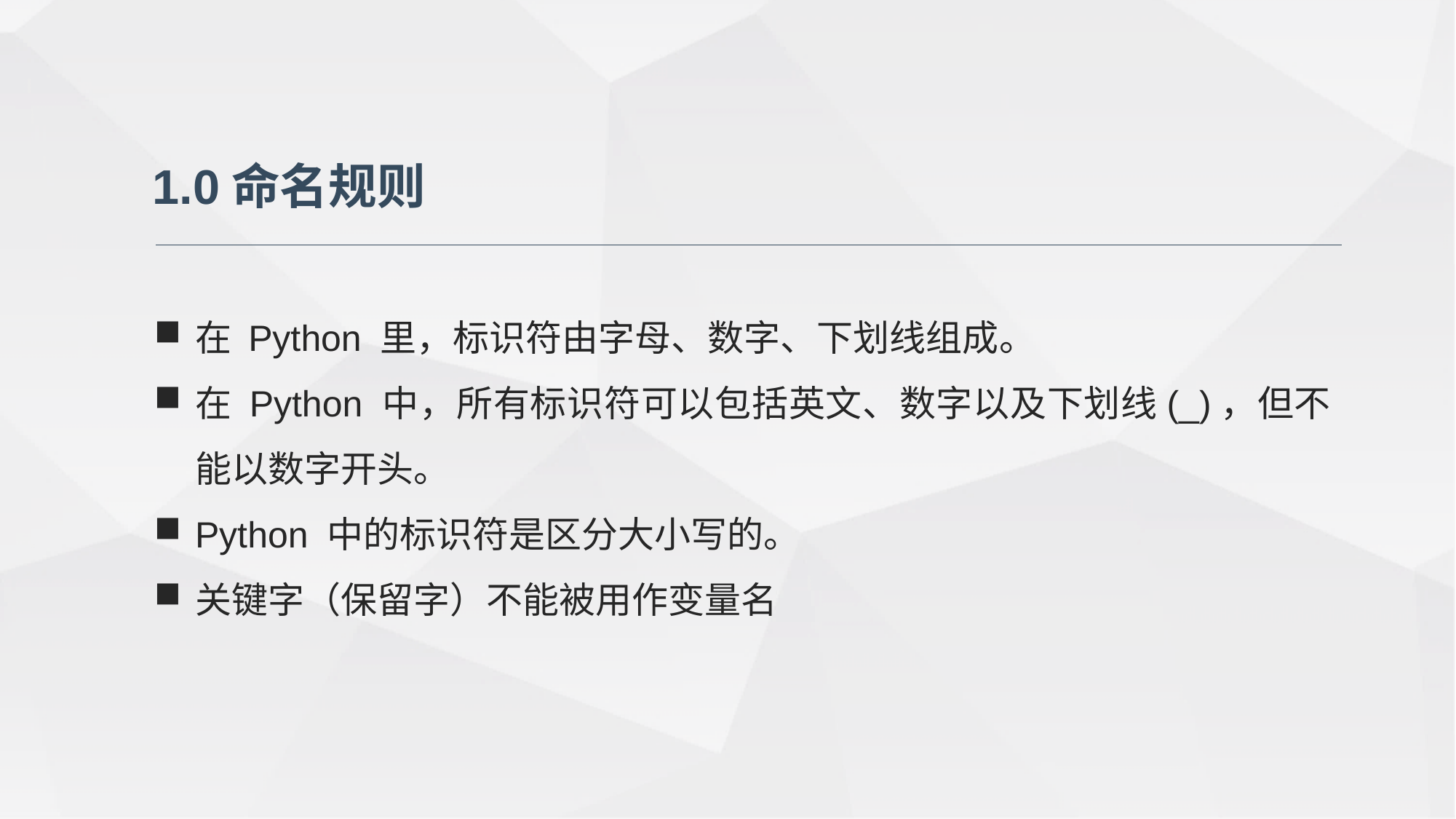

1.0命名规则
在 Python 里，标识符由字母、数字、下划线组成。
在 Python 中，所有标识符可以包括英文、数字以及下划线(_)，但不能以数字开头。
Python 中的标识符是区分大小写的。
关键字（保留字）不能被用作变量名